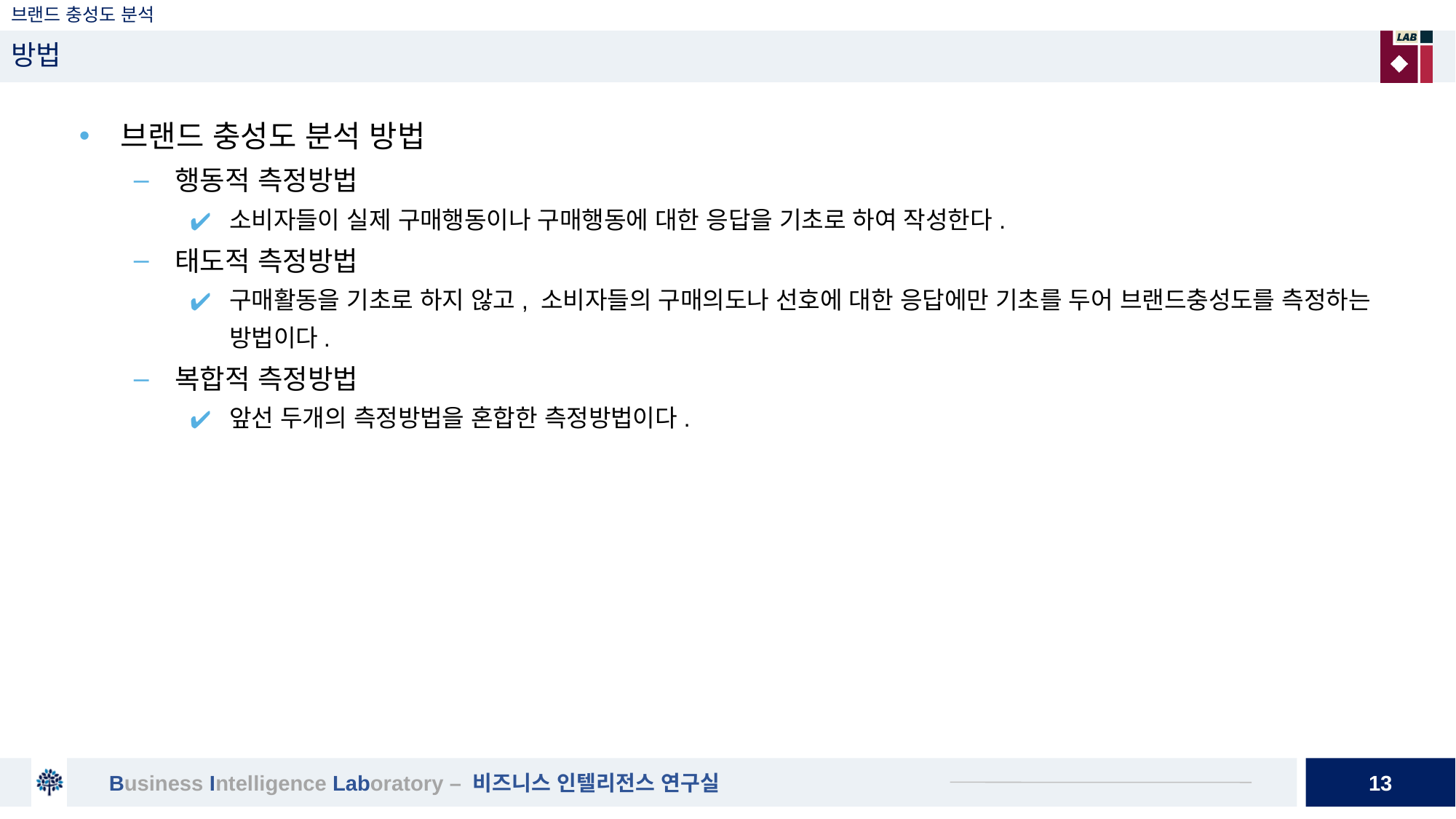

# 브랜드 충성도 분석
방법
브랜드 충성도 분석 방법
행동적 측정방법
소비자들이 실제 구매행동이나 구매행동에 대한 응답을 기초로 하여 작성한다.
태도적 측정방법
구매활동을 기초로 하지 않고, 소비자들의 구매의도나 선호에 대한 응답에만 기초를 두어 브랜드충성도를 측정하는 방법이다.
복합적 측정방법
앞선 두개의 측정방법을 혼합한 측정방법이다.
13